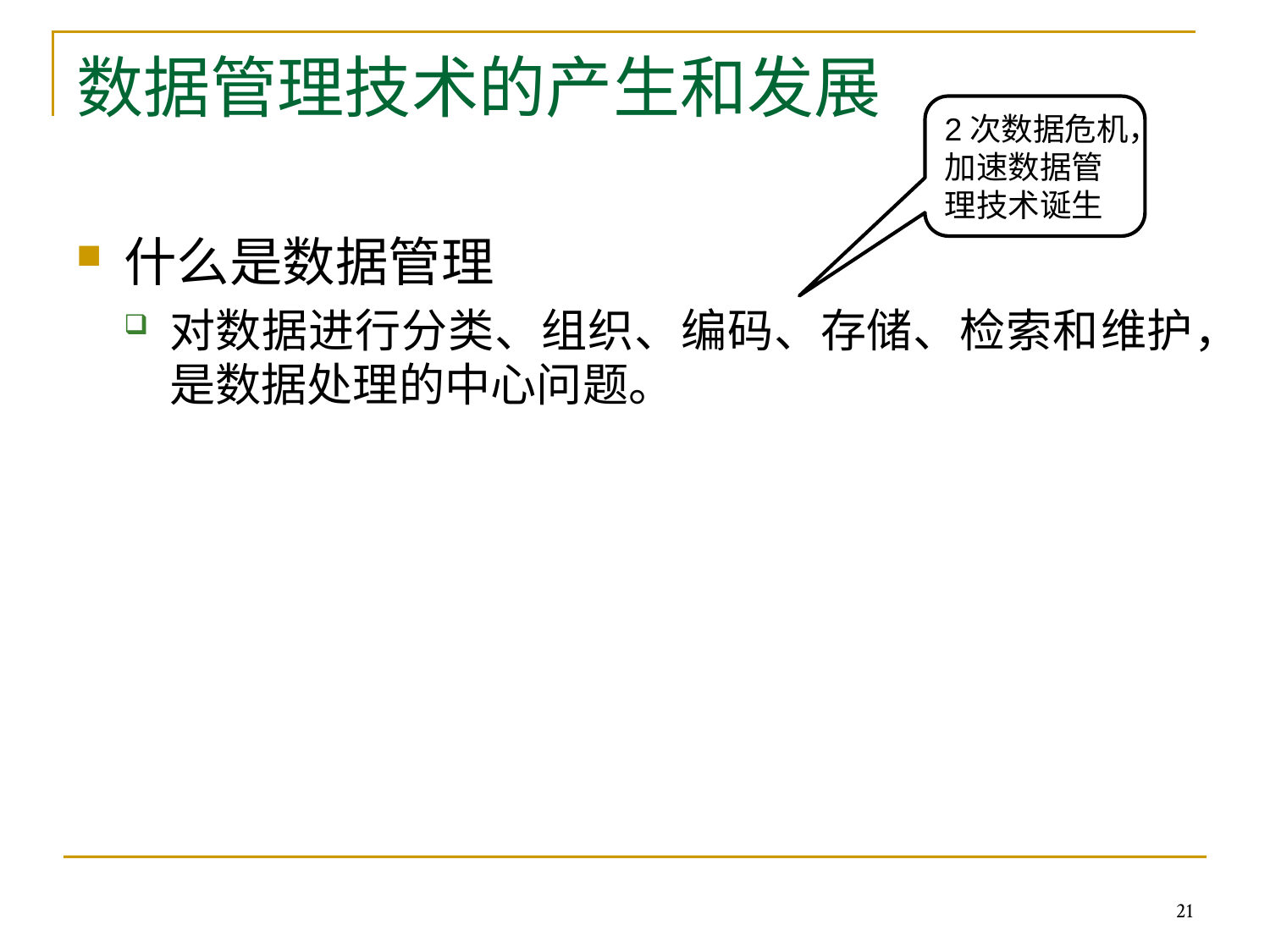

# 数据管理技术的产生和发展
2次数据危机，
加速数据管
理技术诞生
什么是数据管理
对数据进行分类、组织、编码、存储、检索和维护，是数据处理的中心问题。

21